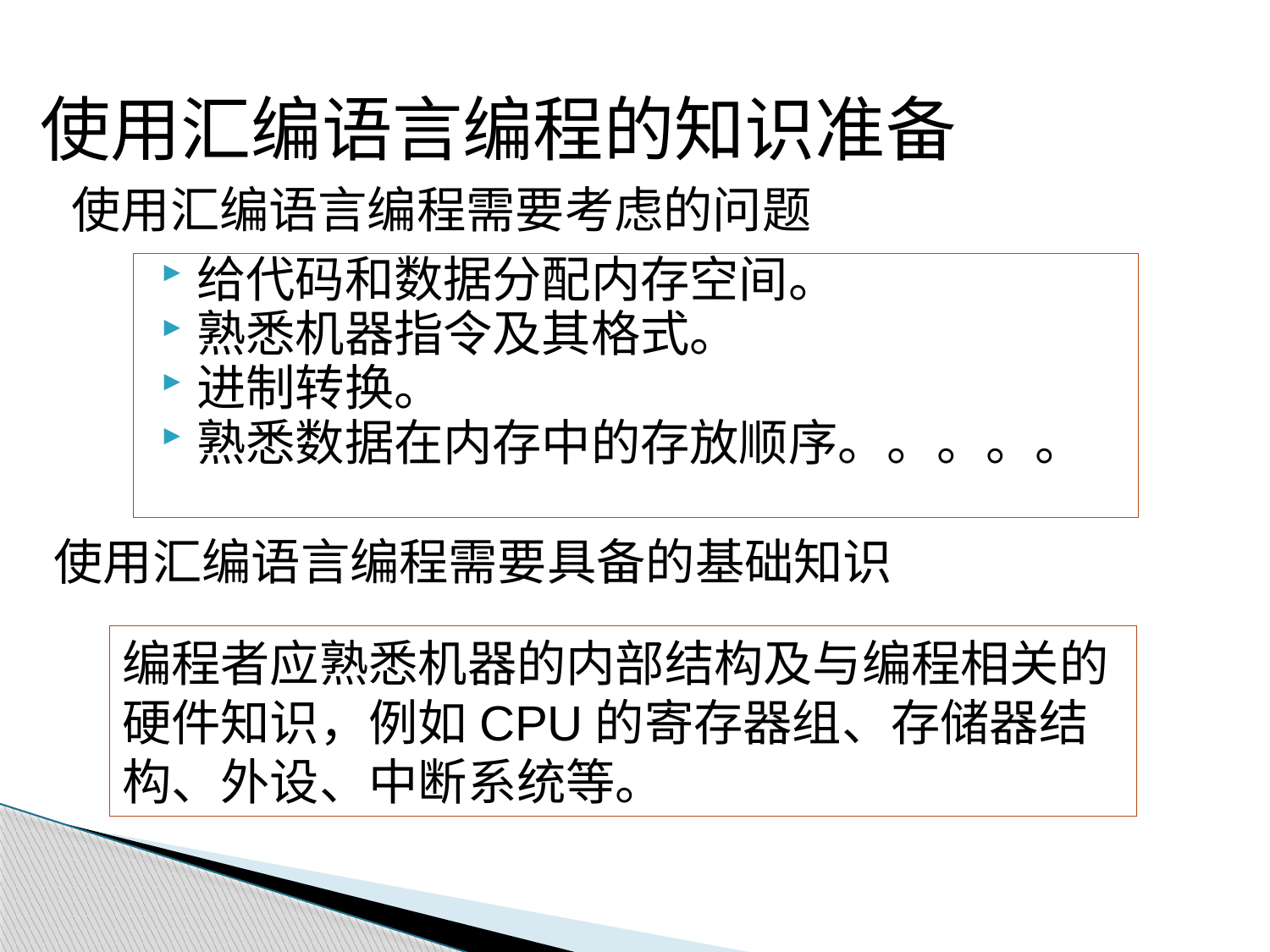

使用汇编语言编程的知识准备
使用汇编语言编程需要考虑的问题
给代码和数据分配内存空间。
熟悉机器指令及其格式。
进制转换。
熟悉数据在内存中的存放顺序。。。。。

使用汇编语言编程需要具备的基础知识
编程者应熟悉机器的内部结构及与编程相关的硬件知识，例如CPU的寄存器组、存储器结构、外设、中断系统等。